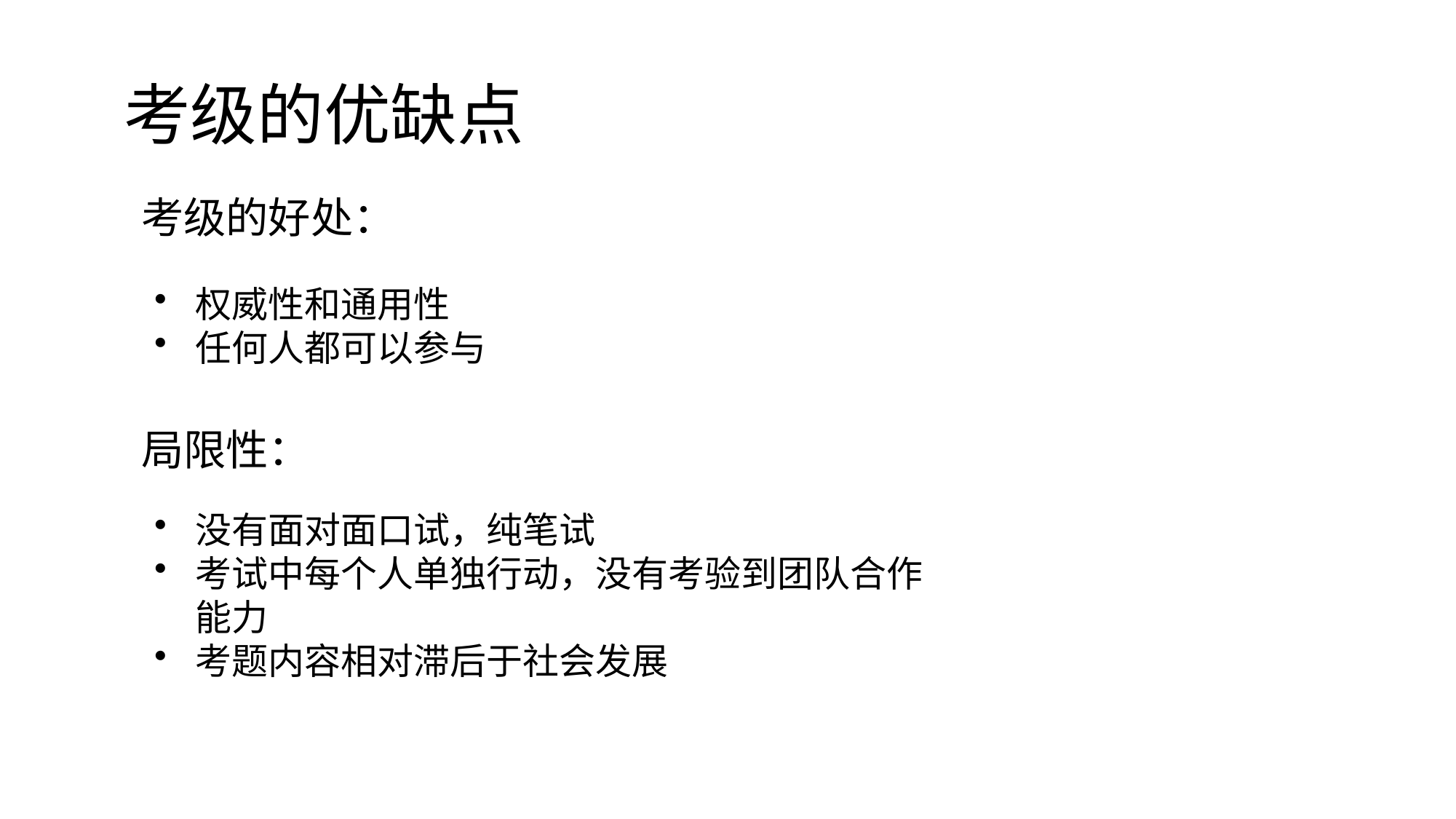

# 考级的优缺点
考级的好处：
权威性和通用性
任何人都可以参与

局限性：
没有面对面口试，纯笔试
考试中每个人单独行动，没有考验到团队合作能力
考题内容相对滞后于社会发展